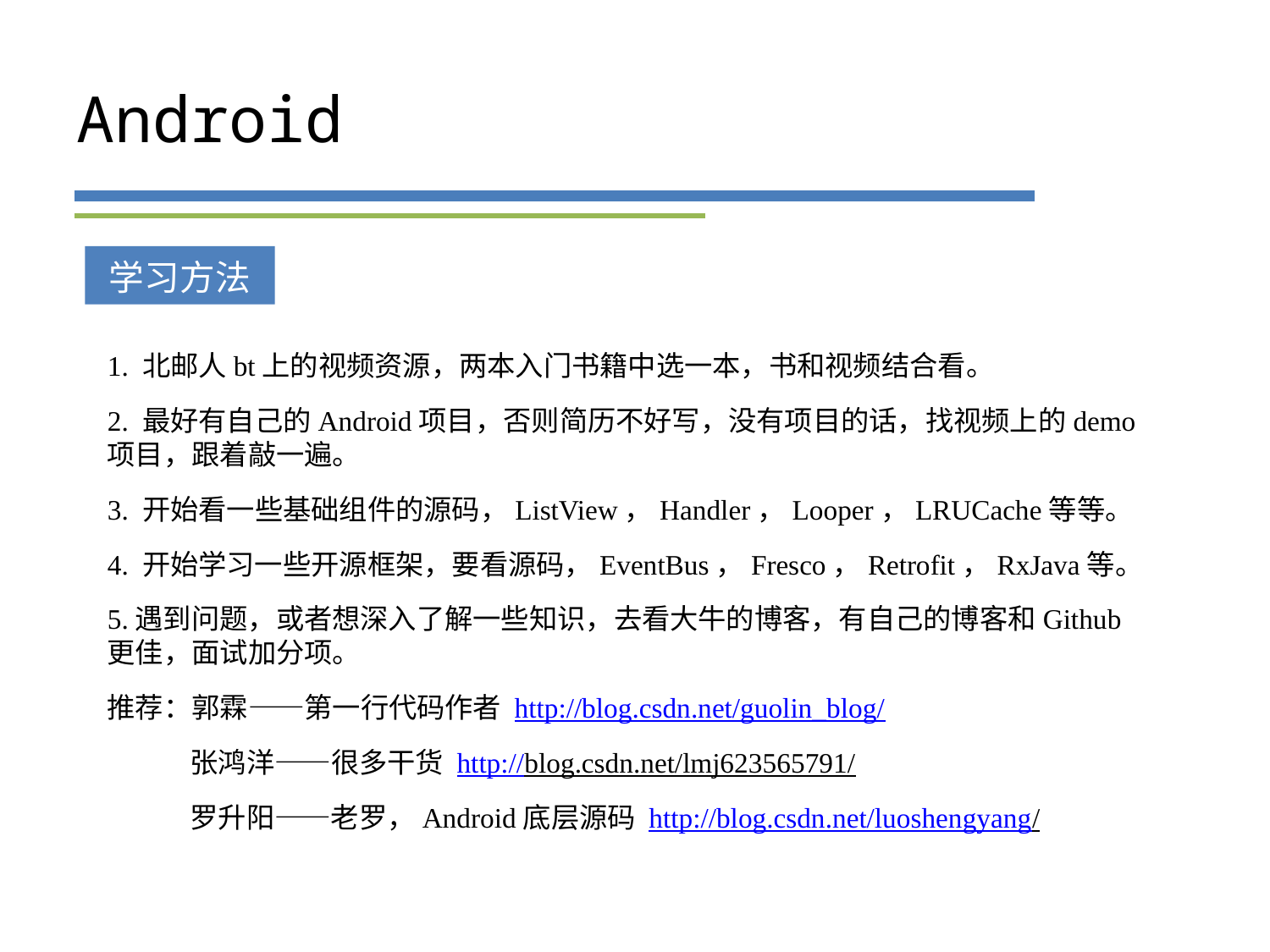

# Android
学习方法
1. 北邮人bt上的视频资源，两本入门书籍中选一本，书和视频结合看。
2. 最好有自己的Android项目，否则简历不好写，没有项目的话，找视频上的demo项目，跟着敲一遍。
3. 开始看一些基础组件的源码，ListView，Handler，Looper，LRUCache等等。
4. 开始学习一些开源框架，要看源码，EventBus，Fresco，Retrofit，RxJava等。
5.遇到问题，或者想深入了解一些知识，去看大牛的博客，有自己的博客和Github更佳，面试加分项。
推荐：郭霖——第一行代码作者 http://blog.csdn.net/guolin_blog/
            张鸿洋——很多干货 http://blog.csdn.net/lmj623565791/
            罗升阳——老罗，Android底层源码 http://blog.csdn.net/luoshengyang/